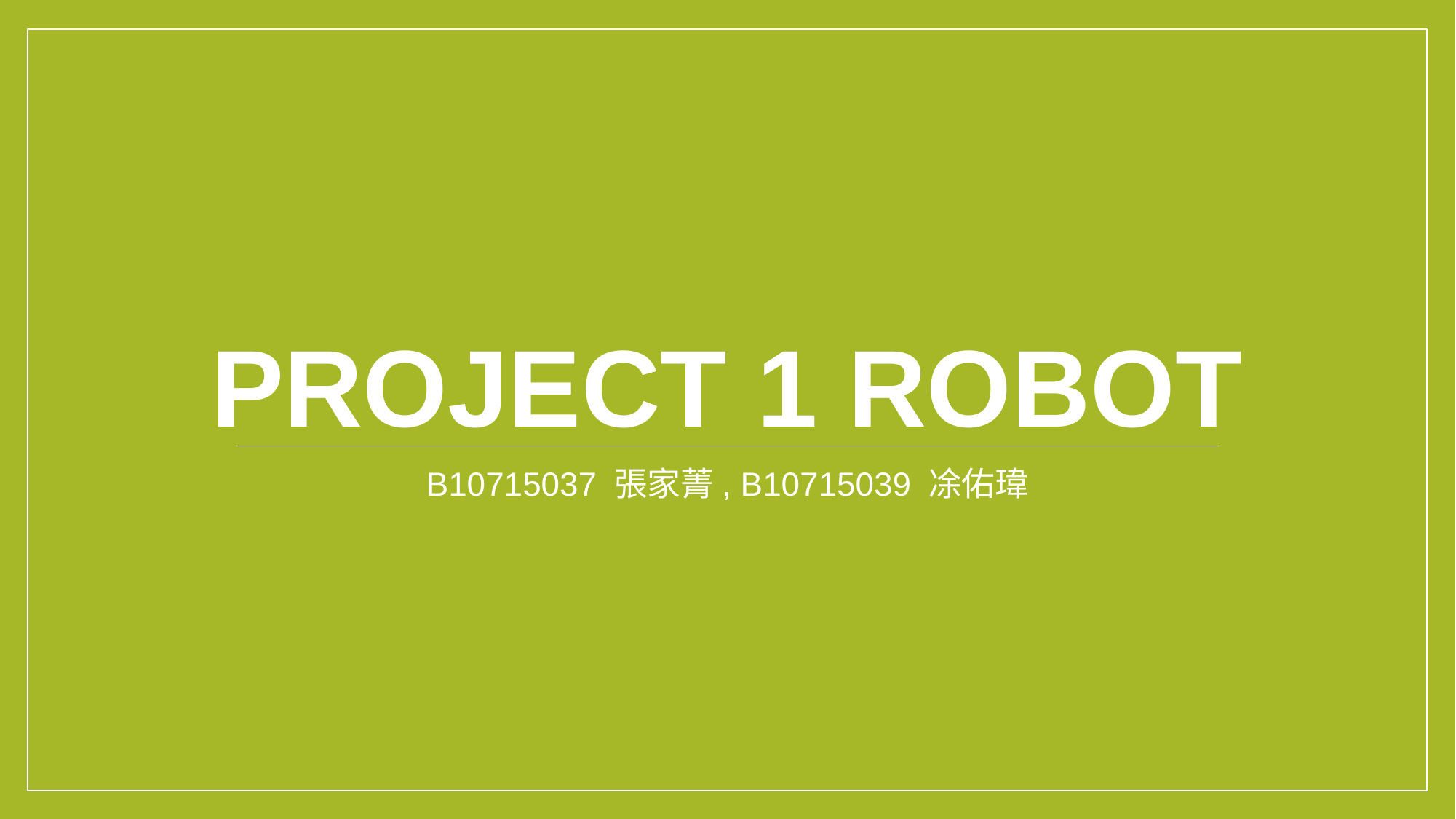

# project 1 robot
B10715037 張家菁, B10715039 凃佑瑋